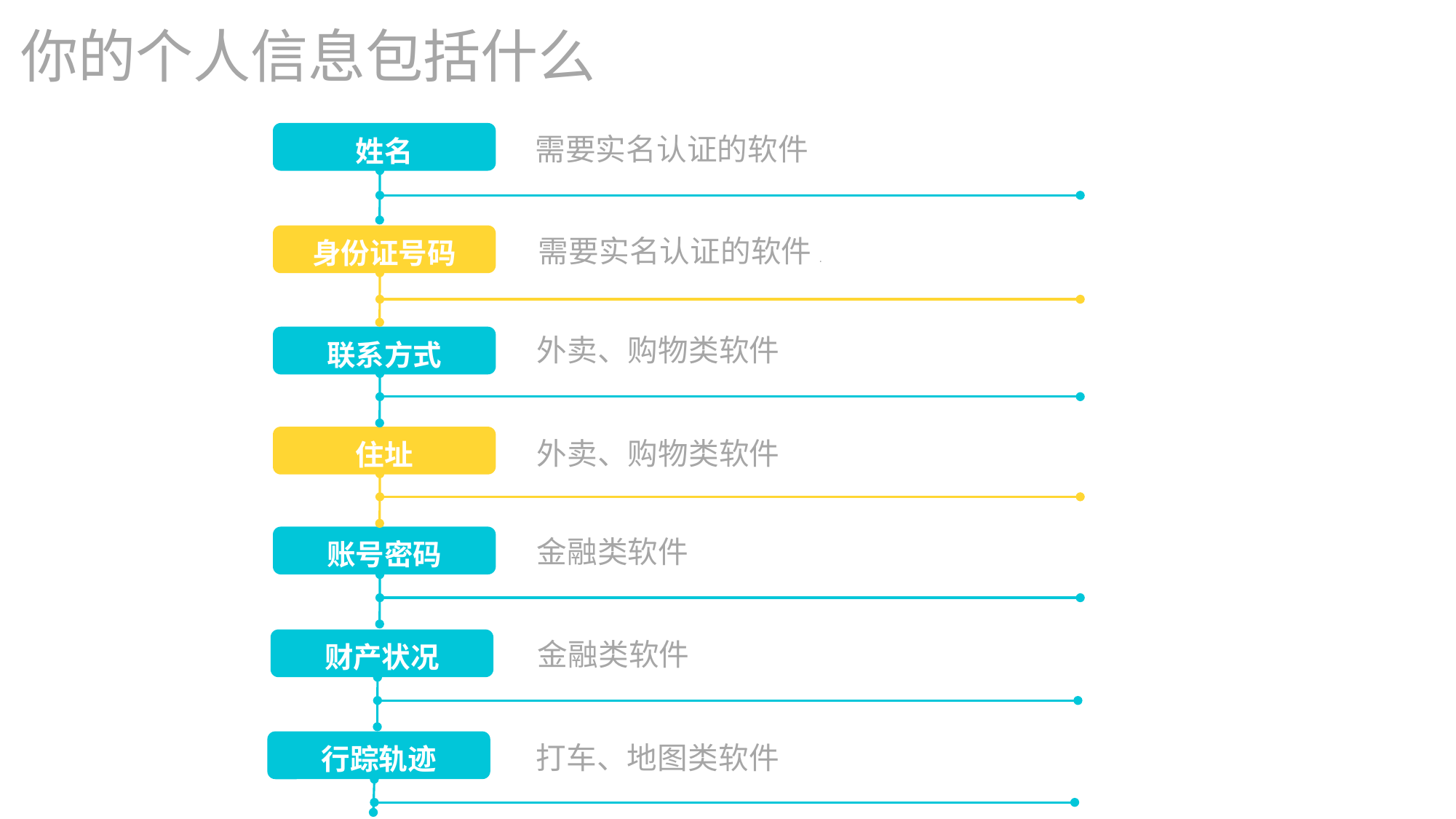

你的个人信息包括什么
需要实名认证的软件
姓名
需要实名认证的软件.
身份证号码
外卖、购物类软件
联系方式
住址
外卖、购物类软件
金融类软件
账号密码
金融类软件
财产状况
行踪轨迹
打车、地图类软件